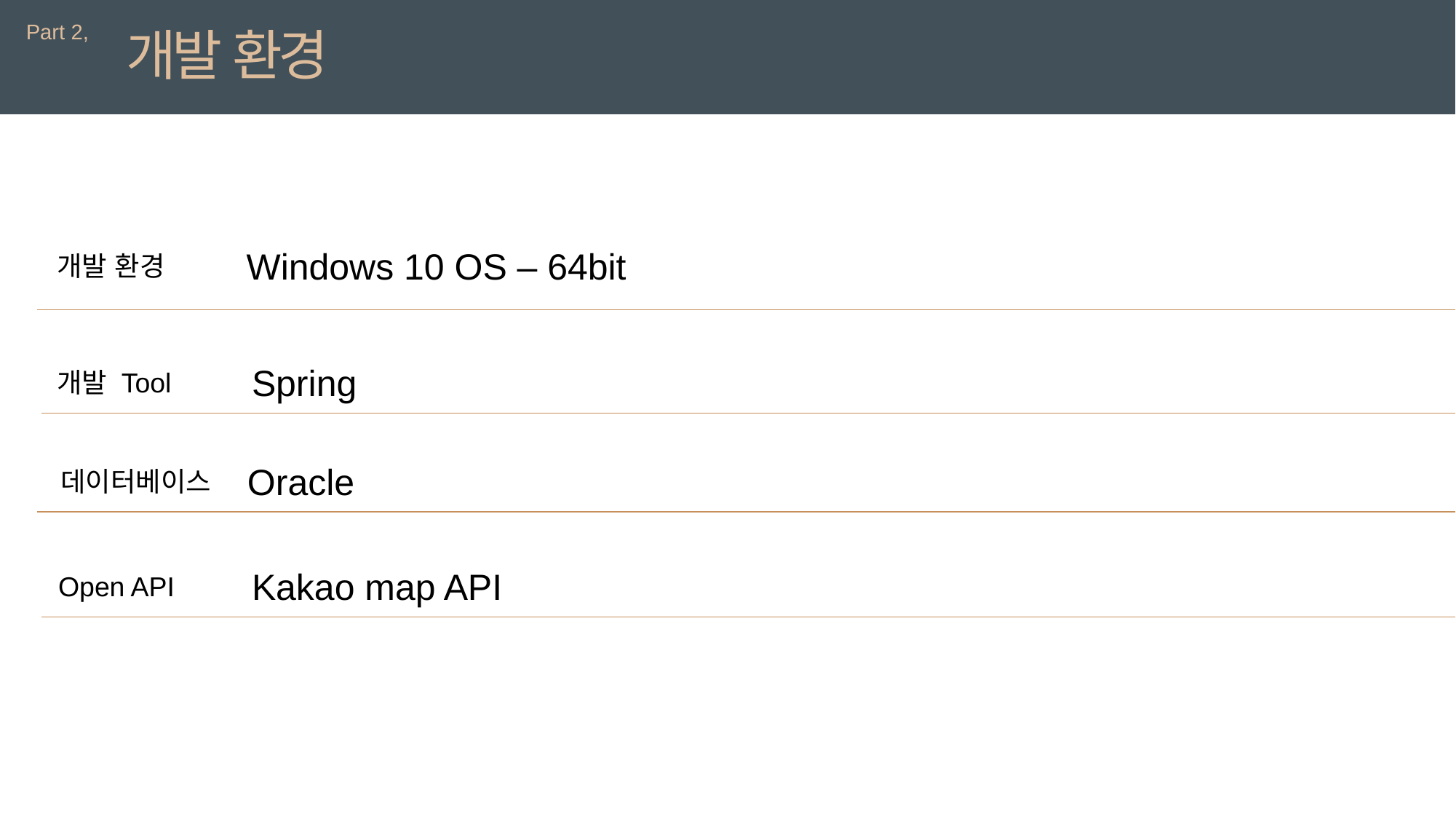

Part 2,
개발 환경
Windows 10 OS – 64bit
개발 환경
Spring
개발 Tool
Oracle
데이터베이스
Kakao map API
Open API